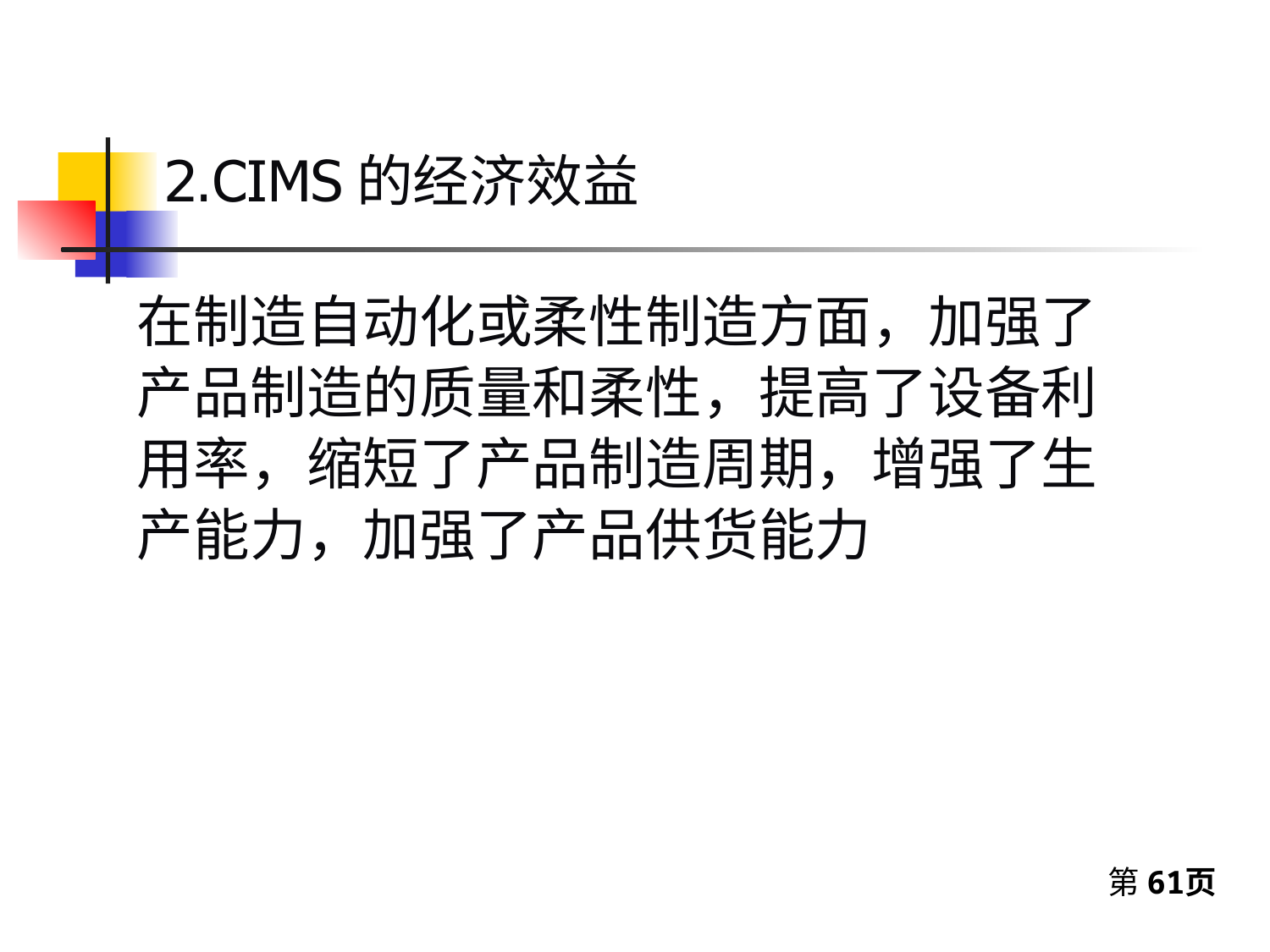

2.CIMS的经济效益
在制造自动化或柔性制造方面，加强了产品制造的质量和柔性，提高了设备利用率，缩短了产品制造周期，增强了生产能力，加强了产品供货能力